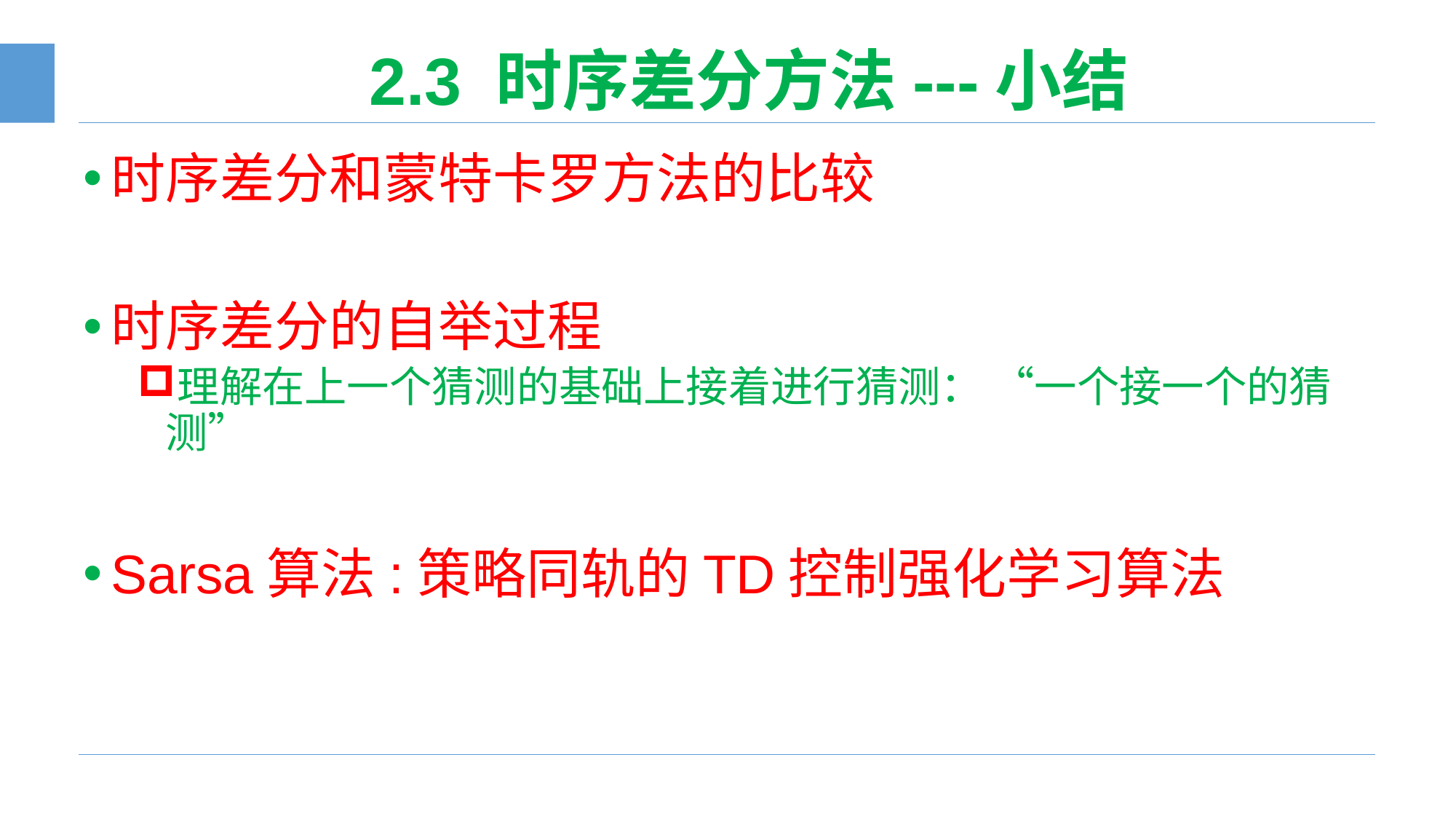

# 2.3 时序差分方法---小结
时序差分和蒙特卡罗方法的比较

时序差分的自举过程
理解在上一个猜测的基础上接着进行猜测： “一个接一个的猜测”

Sarsa算法:策略同轨的TD控制强化学习算法